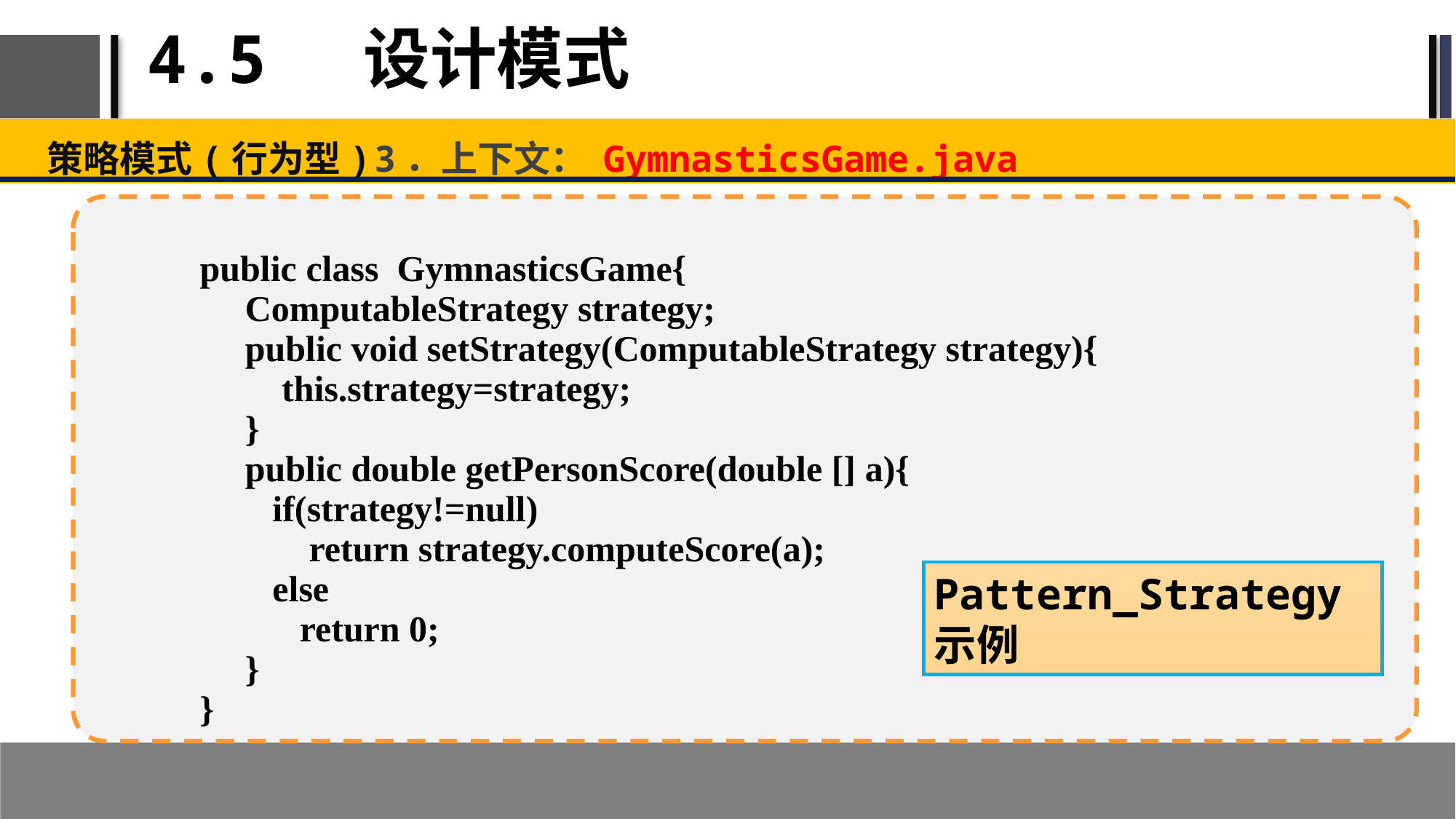

# 4.5  设计模式

策略模式(行为型)	3．上下文： GymnasticsGame.java

public class  GymnasticsGame{
     ComputableStrategy strategy;
     public void setStrategy(ComputableStrategy strategy){
         this.strategy=strategy;
     }
     public double getPersonScore(double [] a){
        if(strategy!=null)
            return strategy.computeScore(a);
        else
           return 0;
     }
}

Pattern_Strategy示例